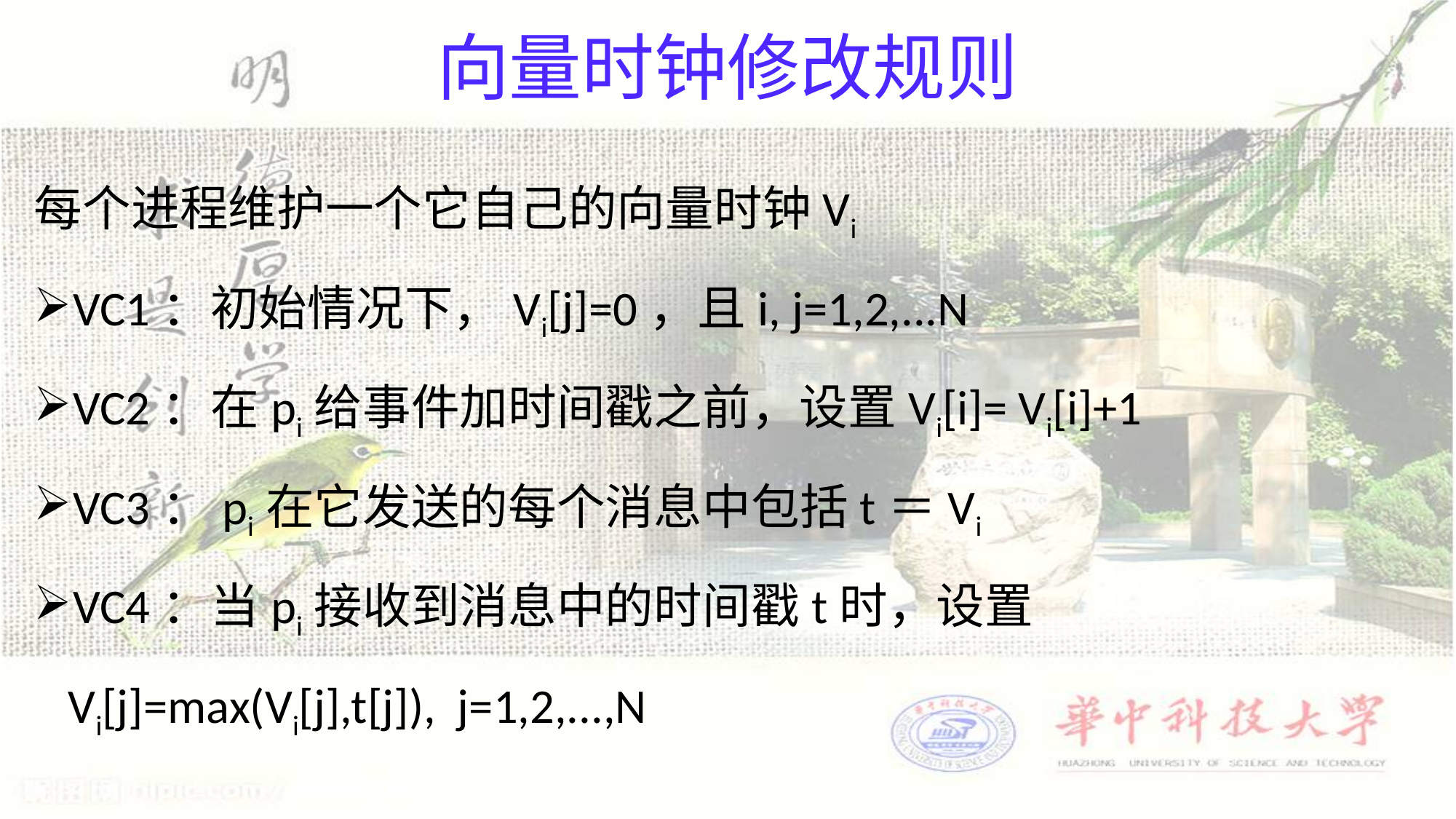

# 向量时钟修改规则
每个进程维护一个它自己的向量时钟Vi
VC1：初始情况下，Vi[j]=0，且i, j=1,2,...N
VC2：在pi给事件加时间戳之前，设置Vi[i]= Vi[i]+1
VC3：pi在它发送的每个消息中包括t＝Vi
VC4：当pi接收到消息中的时间戳t时，设置                     Vi[j]=max(Vi[j],t[j]),  j=1,2,...,N